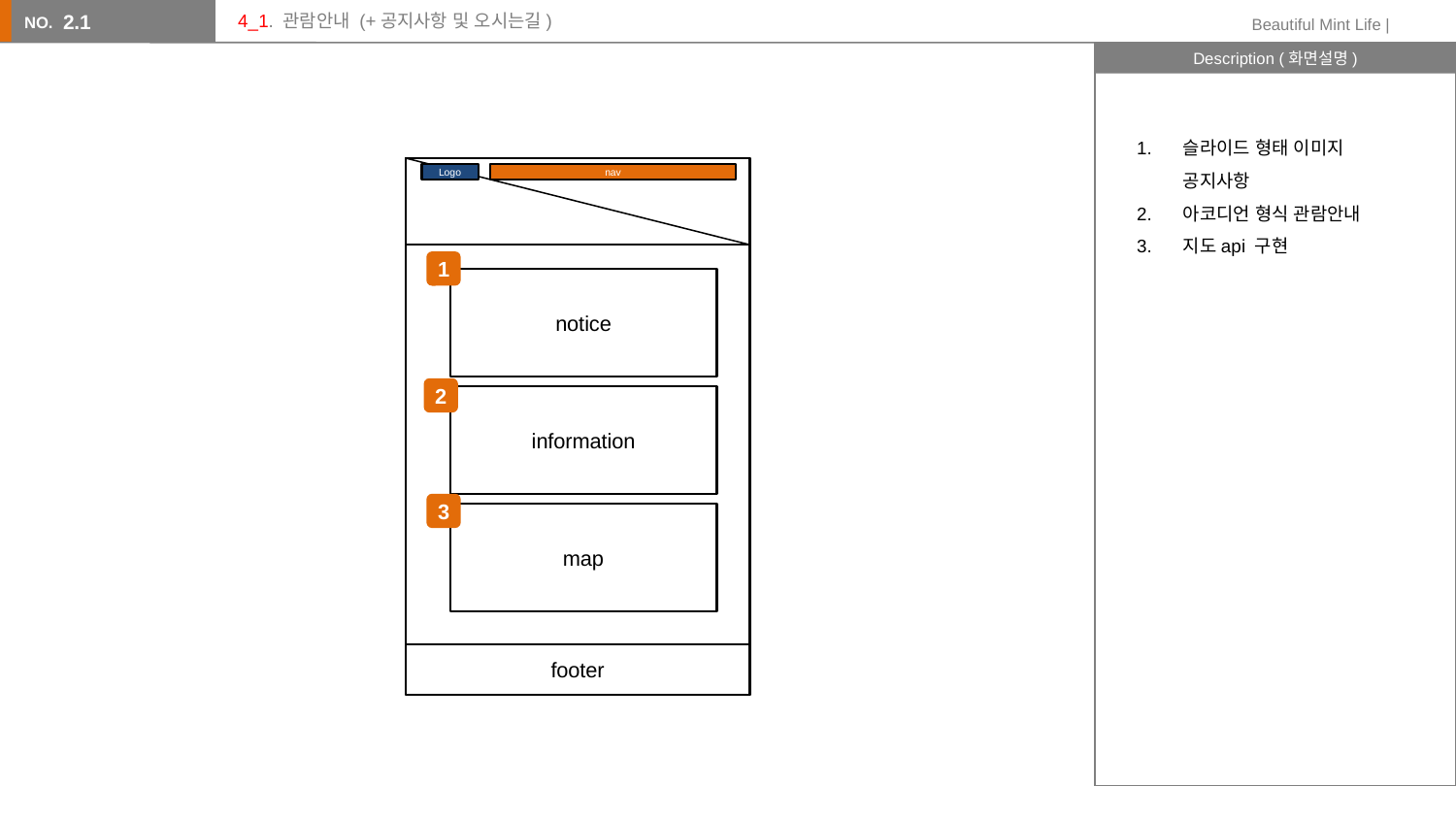

2.1
# 4_1. 관람안내 (+공지사항 및 오시는길)
슬라이드 형태 이미지 공지사항
아코디언 형식 관람안내
지도api 구현

Logo
nav
1
notice
2
information
3
map
footer